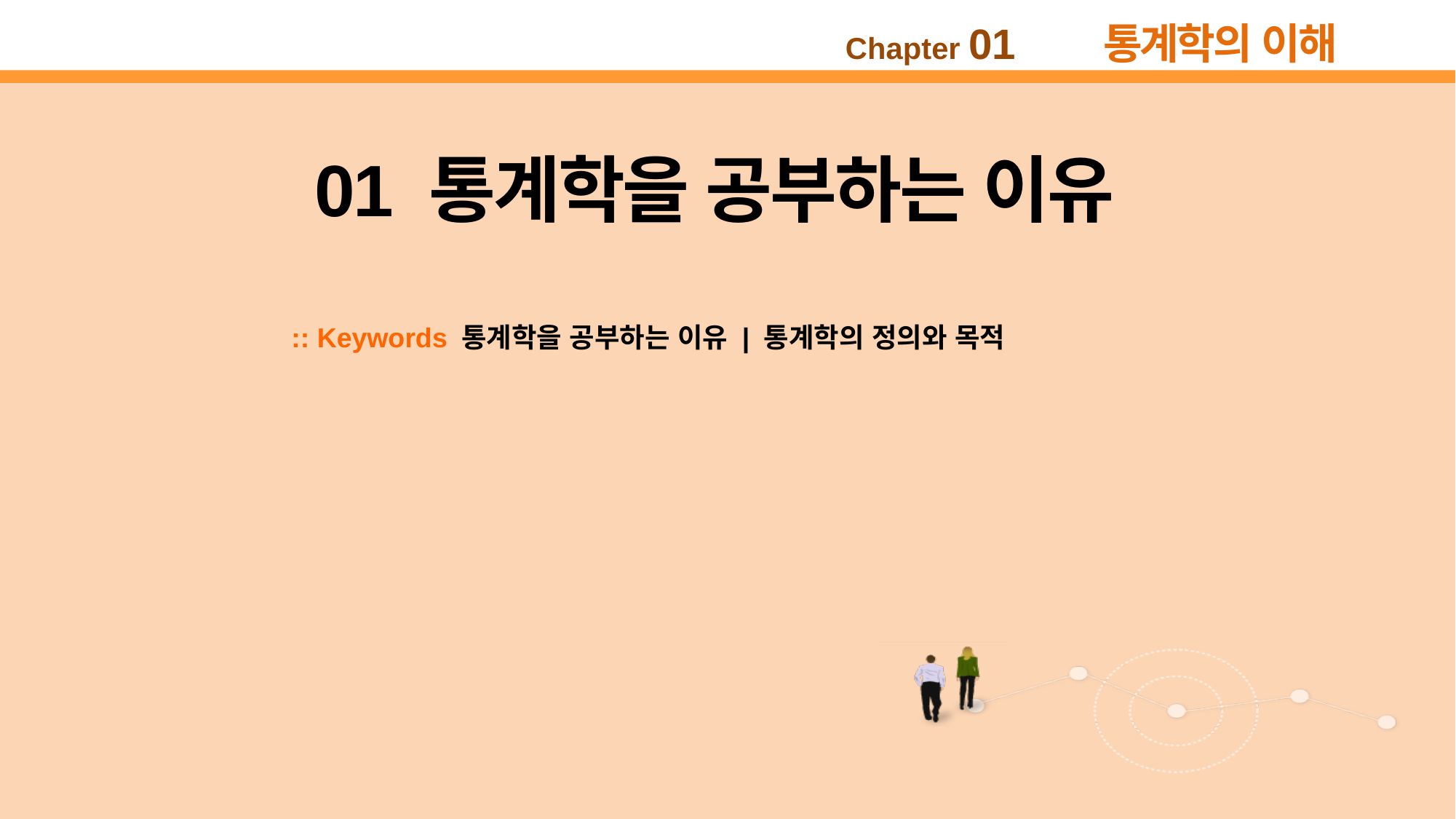

01 통계학을 공부하는 이유
:: Keywords 통계학을 공부하는 이유 | 통계학의 정의와 목적